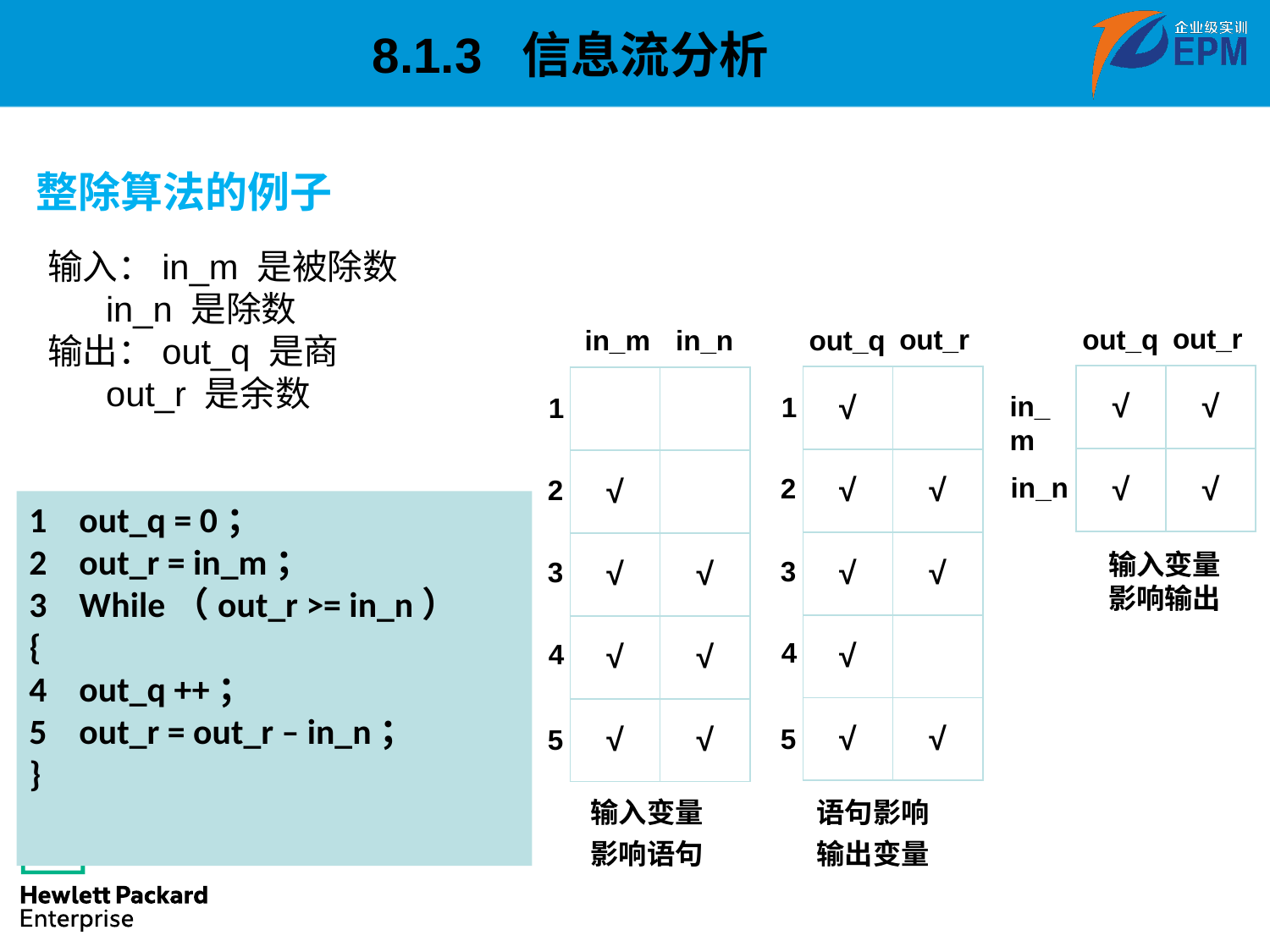

8.1.3  信息流分析
整除算法的例子
输入：in_m 是被除数
      in_n 是除数
输出：out_q 是商
      out_r 是余数
out_r
out_q
out_r
in_m
in_n
out_q
| √ | √ |
| --- | --- |
| √ | √ |
| √ |  |
| --- | --- |
| √ | √ |
| √ | √ |
| √ |  |
| √ | √ |
|  |  |
| --- | --- |
| √ |  |
| √ | √ |
| √ | √ |
| √ | √ |
in_m
1
1
in_n
2
2
1    out_q = 0；
2    out_r = in_m；
3    While（out_r >= in_n）
{
4    out_q ++；
5    out_r = out_r – in_n；
}
输入变量影响输出
3
3
4
4
5
5
输入变量
影响语句
语句影响
输出变量